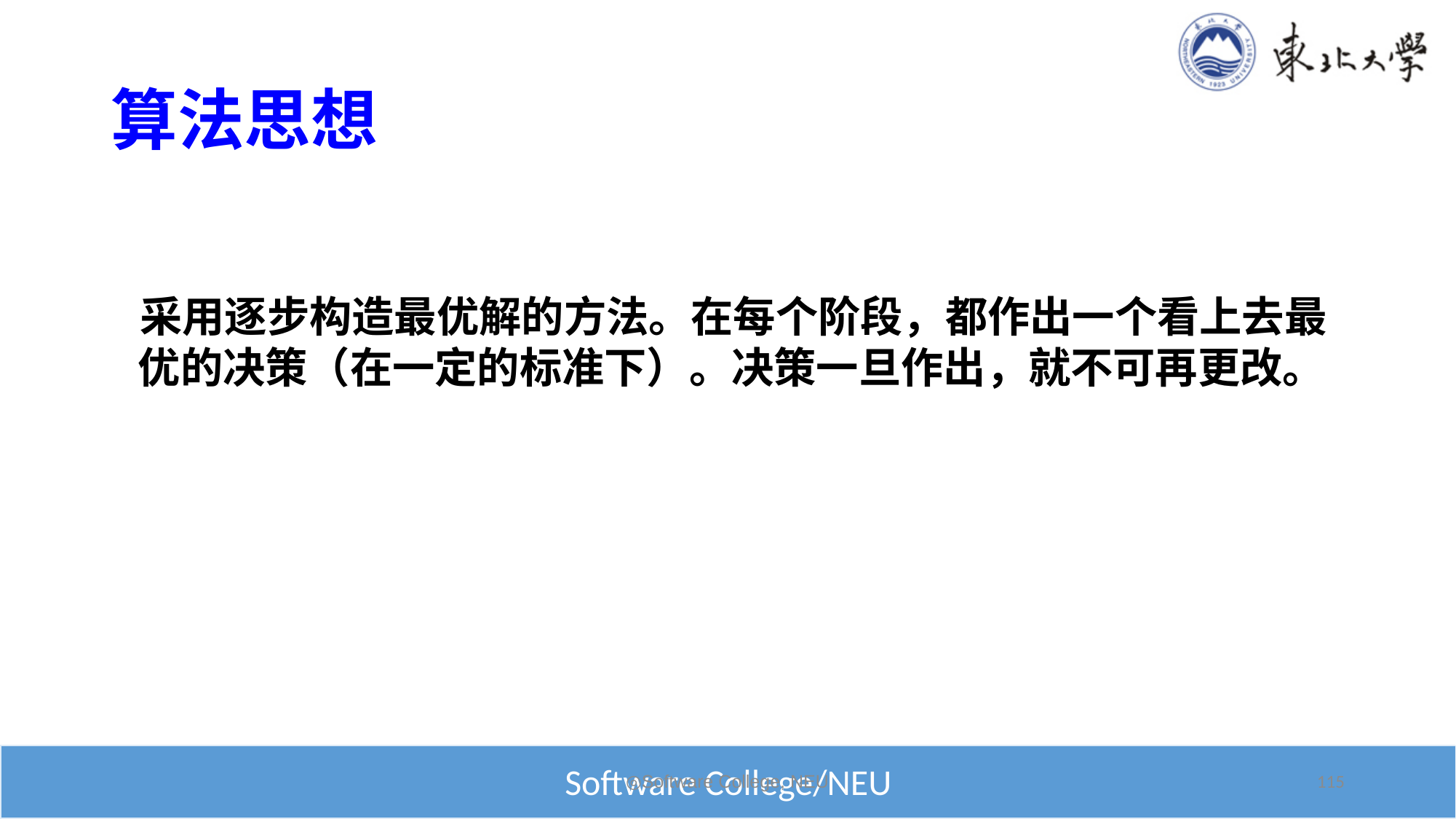

# 算法思想

  采用逐步构造最优解的方法。在每个阶段，都作出一个看上去最优的决策（在一定的标准下）。决策一旦作出，就不可再更改。

◎Software College, NEU
115